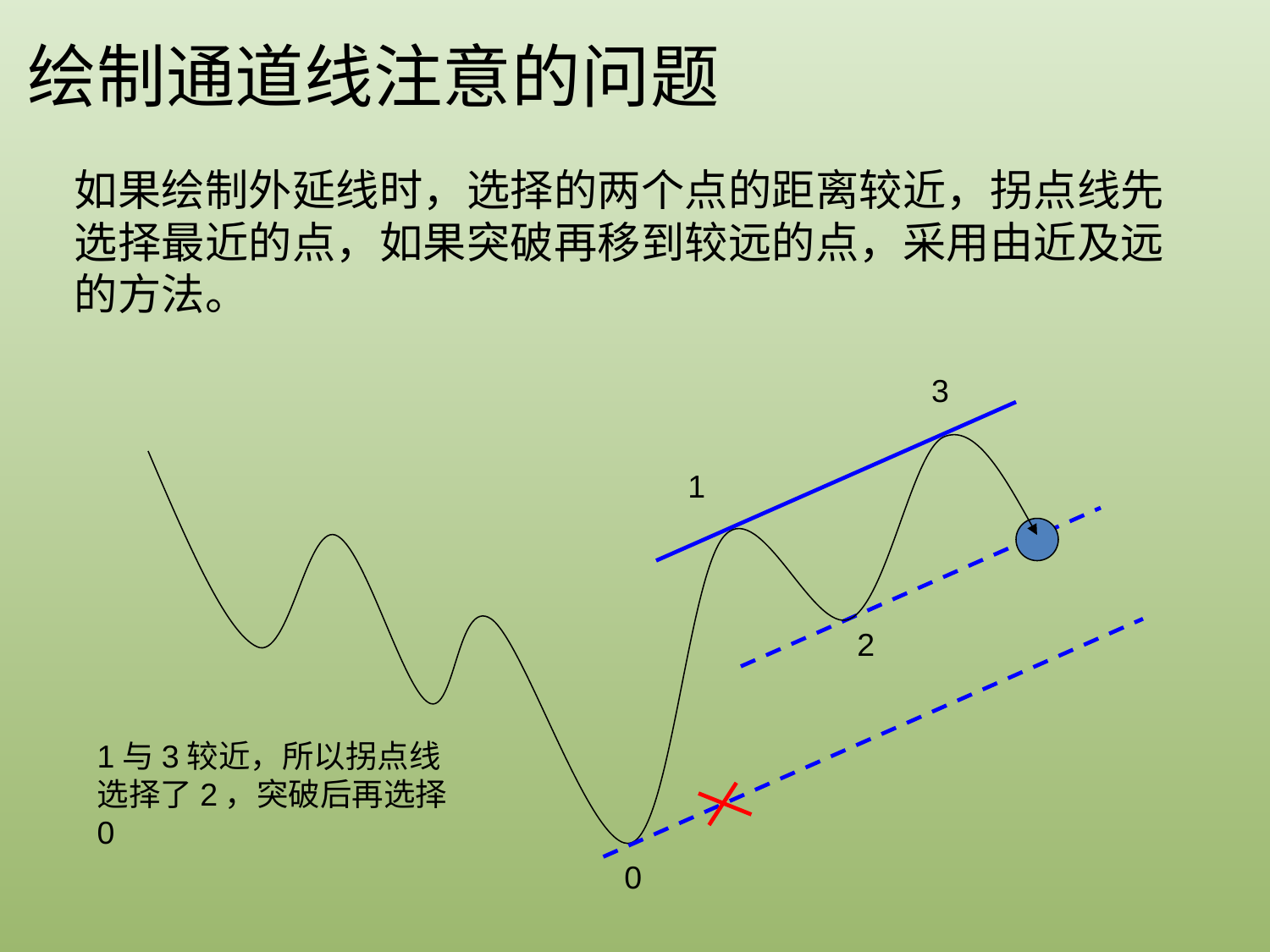

绘制通道线注意的问题
如果绘制外延线时，选择的两个点的距离较近，拐点线先选择最近的点，如果突破再移到较远的点，采用由近及远的方法。
3

1

2

1与3较近，所以拐点线选择了2，突破后再选择0

0